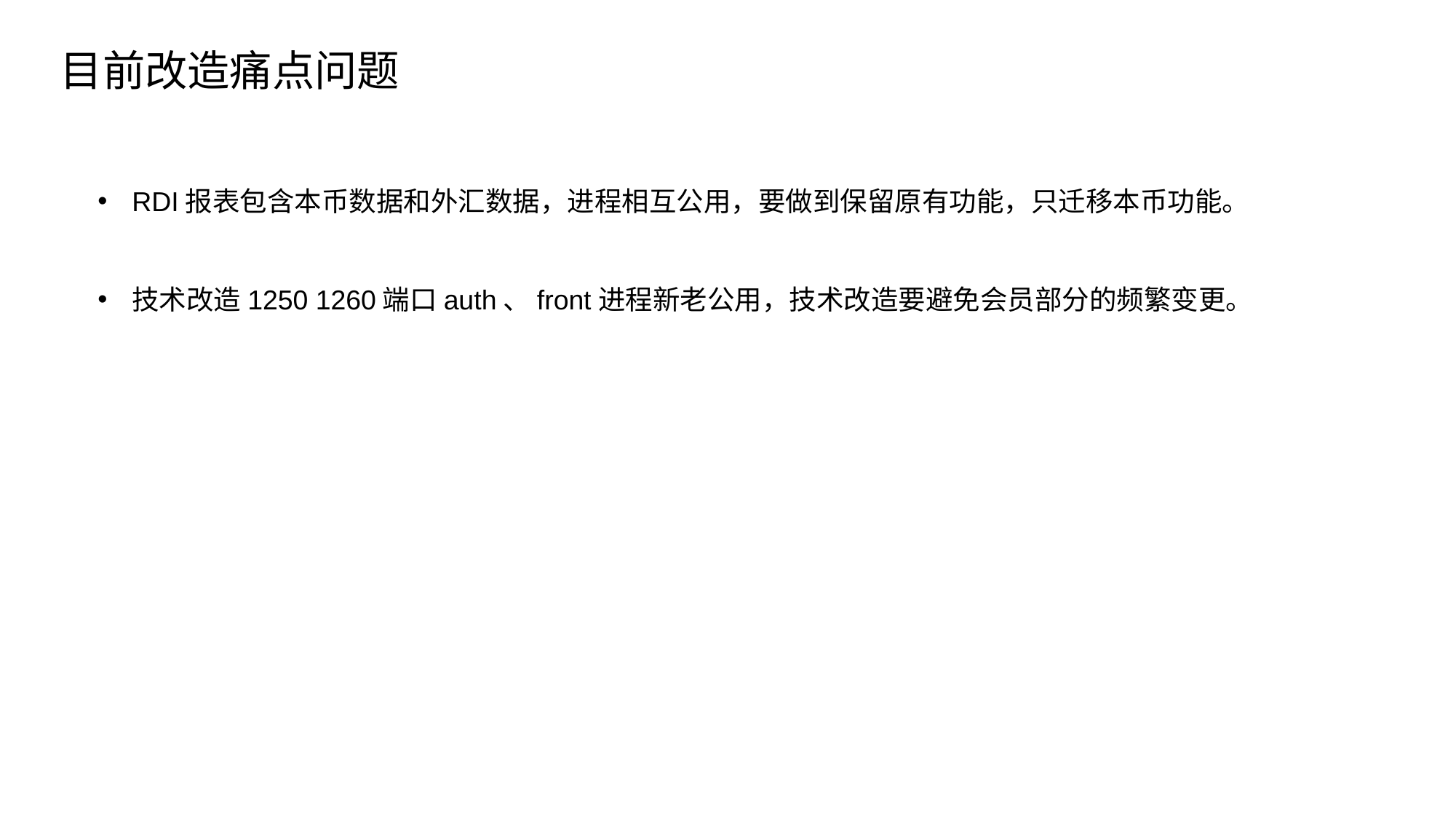

# 目前改造痛点问题

RDI报表包含本币数据和外汇数据，进程相互公用，要做到保留原有功能，只迁移本币功能。

技术改造1250 1260端口auth、front进程新老公用，技术改造要避免会员部分的频繁变更。